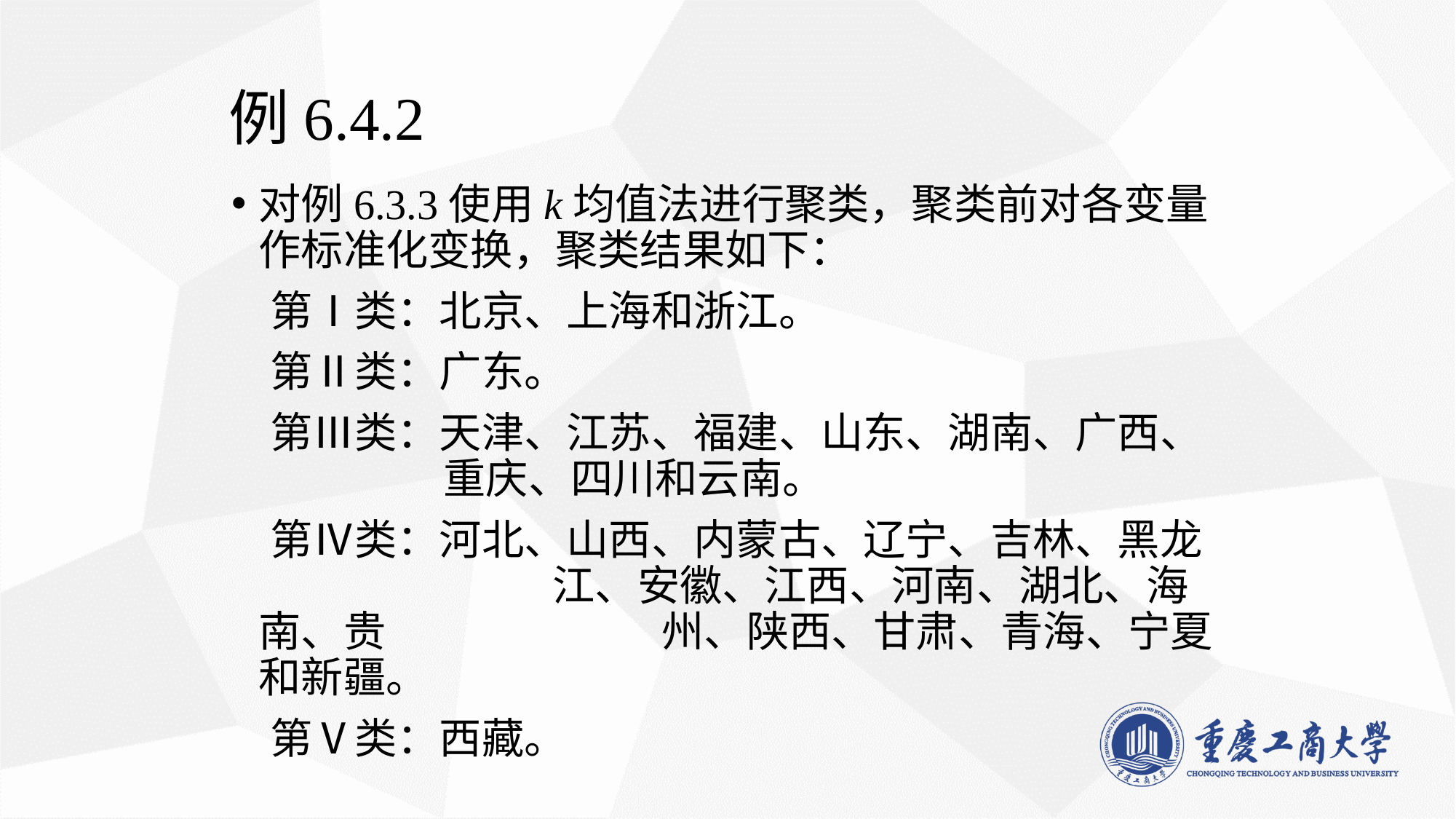

例6.4.2
对例6.3.3使用k均值法进行聚类，聚类前对各变量作标准化变换，聚类结果如下：
   第Ⅰ类：北京、上海和浙江。
   第Ⅱ类：广东。
   第Ⅲ类：天津、江苏、福建、山东、湖南、广西、         	        重庆、四川和云南。
   第Ⅳ类：河北、山西、内蒙古、辽宁、吉林、黑龙		        江、安徽、江西、河南、湖北、海南、贵	    	        州、陕西、甘肃、青海、宁夏和新疆。
   第Ⅴ类：西藏。